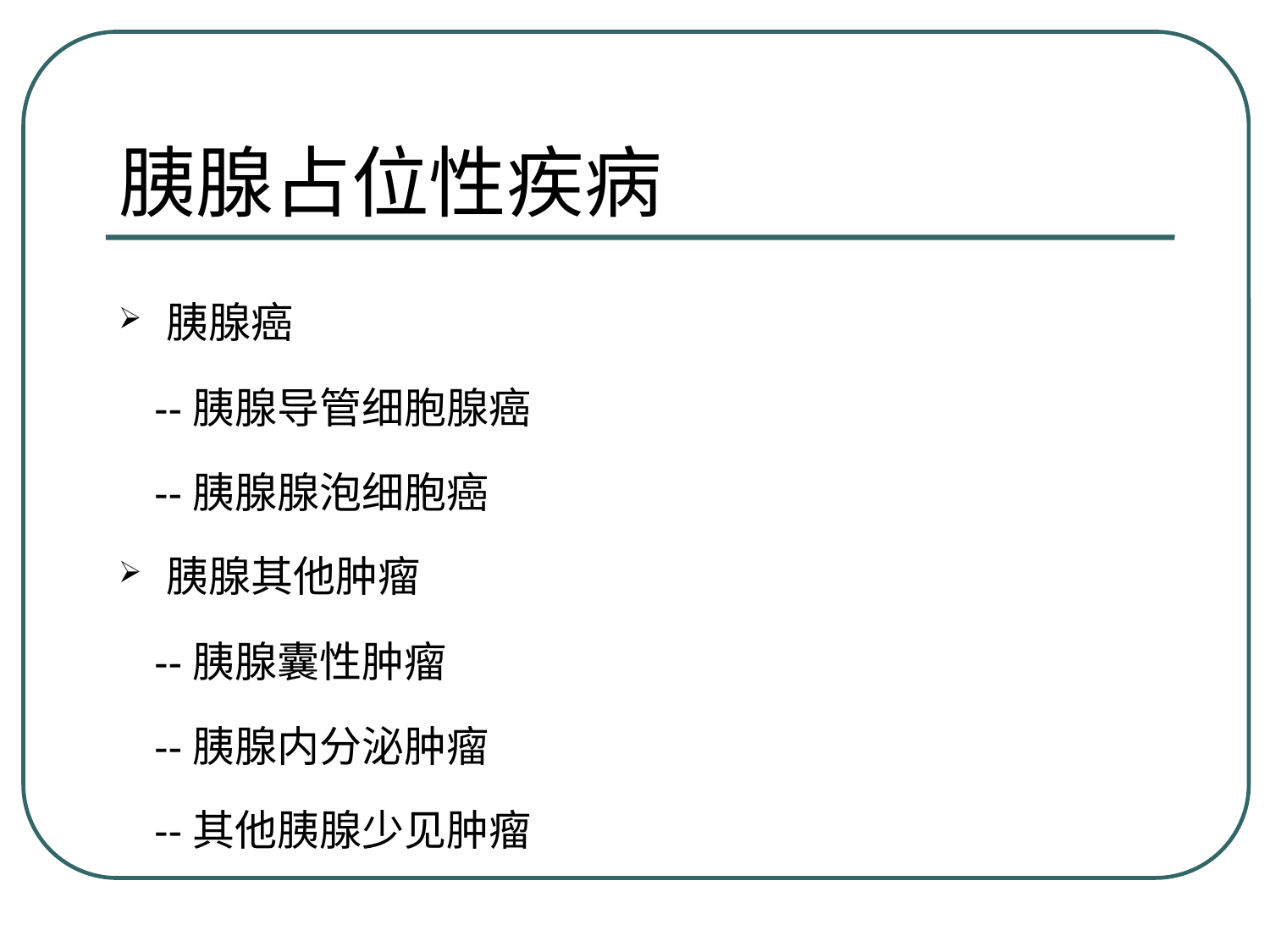

# 胰腺占位性疾病
胰腺癌
   --胰腺导管细胞腺癌
   --胰腺腺泡细胞癌
胰腺其他肿瘤
   --胰腺囊性肿瘤
   --胰腺内分泌肿瘤
   --其他胰腺少见肿瘤